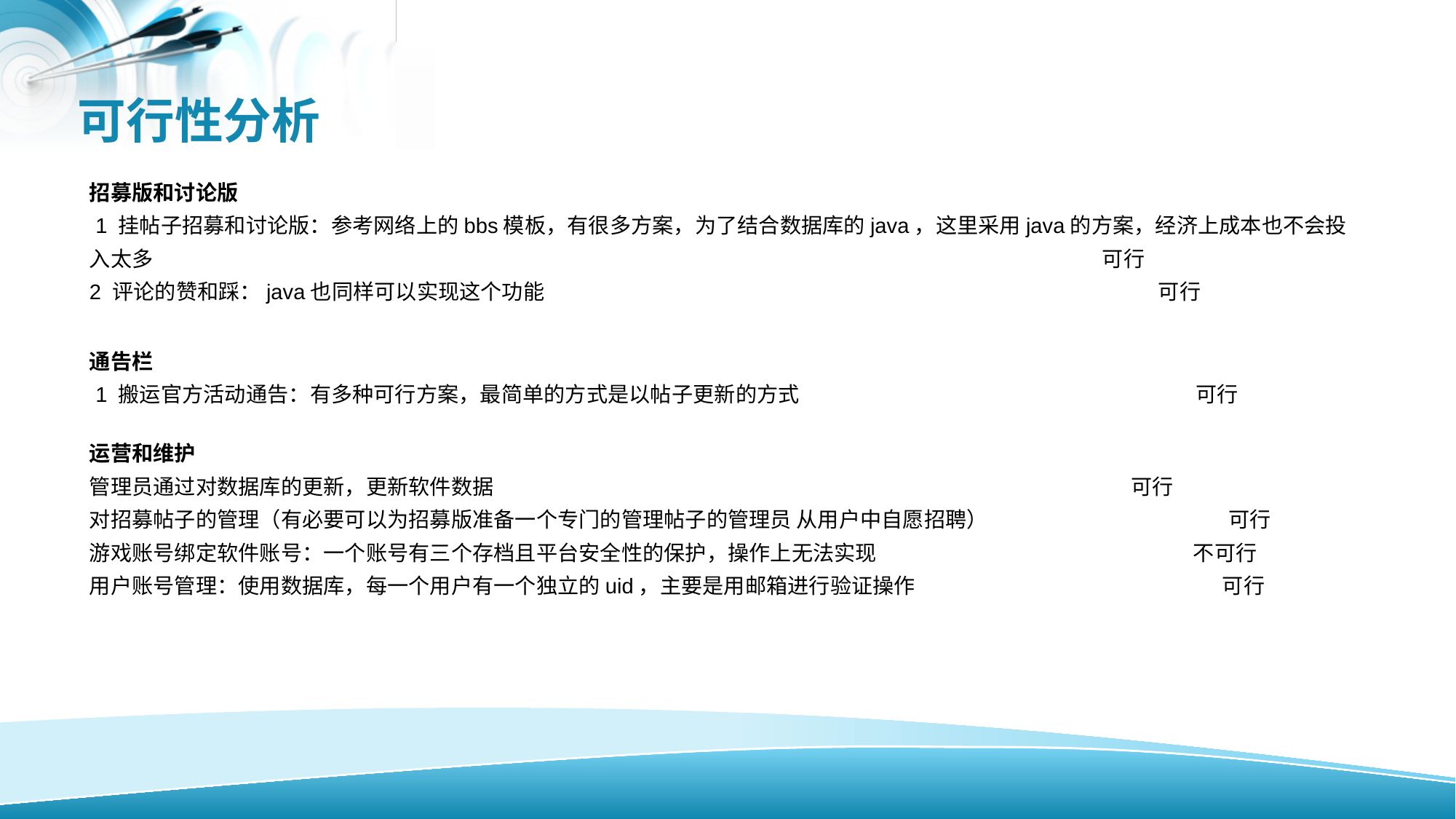

# 可行性分析
招募版和讨论版
 1 挂帖子招募和讨论版：参考网络上的bbs模板，有很多方案，为了结合数据库的java，这里采用java的方案，经济上成本也不会投入太多                                                                                                                                                                                                         可行
2 评论的赞和踩：java也同样可以实现这个功能                                                                                                                                  可行
通告栏
 1 搬运官方活动通告：有多种可行方案，最简单的方式是以帖子更新的方式                                                                                    可行
运营和维护
管理员通过对数据库的更新，更新软件数据                                                                                                                                       可行
对招募帖子的管理（有必要可以为招募版准备一个专门的管理帖子的管理员 从用户中自愿招聘）                                                   可行
游戏账号绑定软件账号：一个账号有三个存档且平台安全性的保护，操作上无法实现                                                                   不可行
用户账号管理：使用数据库，每一个用户有一个独立的uid，主要是用邮箱进行验证操作                                                                 可行